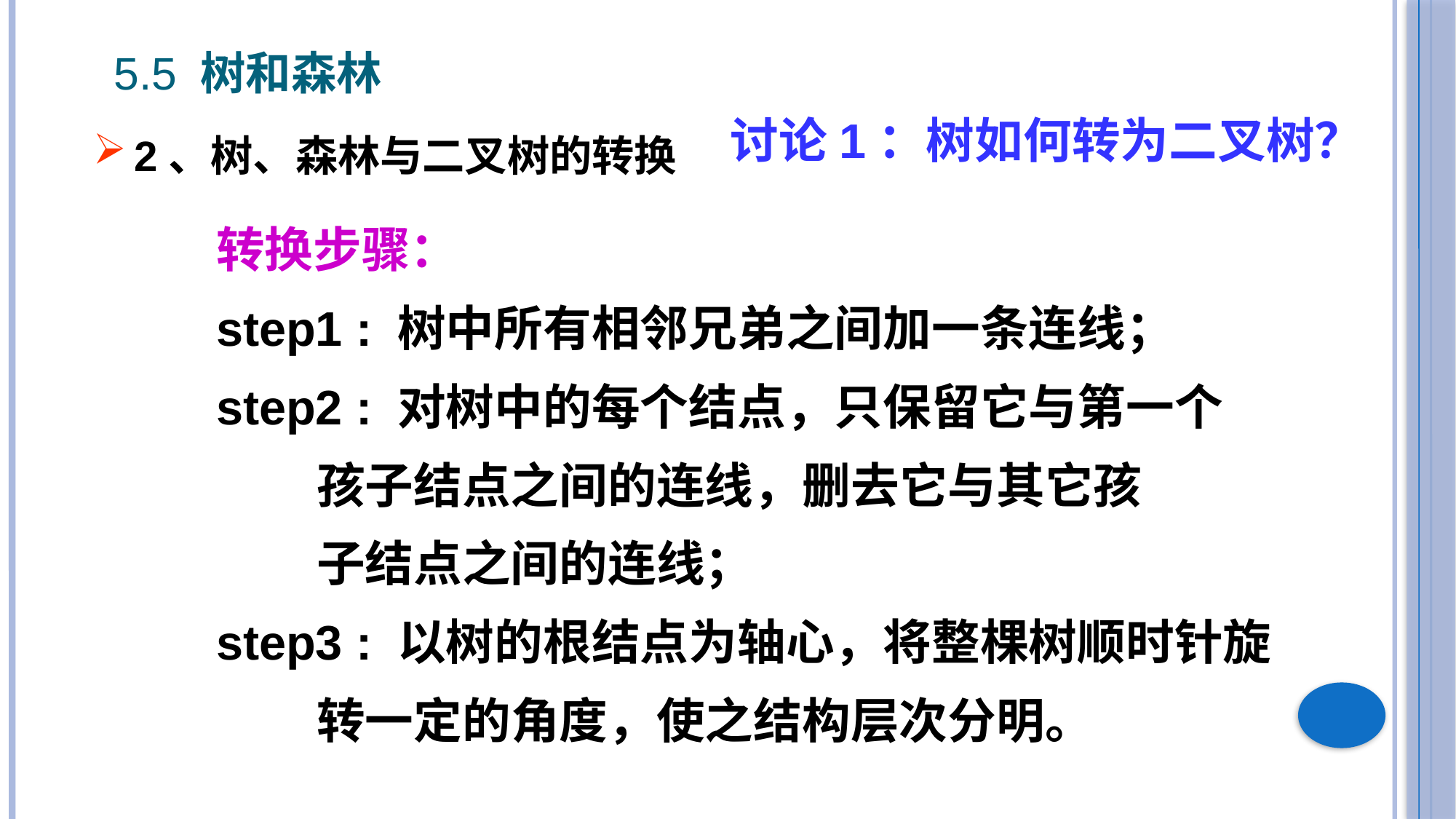

5.5 树和森林
讨论1：树如何转为二叉树？
2、树、森林与二叉树的转换
转换步骤：
step1 : 树中所有相邻兄弟之间加一条连线；
step2 : 对树中的每个结点，只保留它与第一个
        孩子结点之间的连线，删去它与其它孩
        子结点之间的连线；
step3 : 以树的根结点为轴心，将整棵树顺时针旋
        转一定的角度，使之结构层次分明。